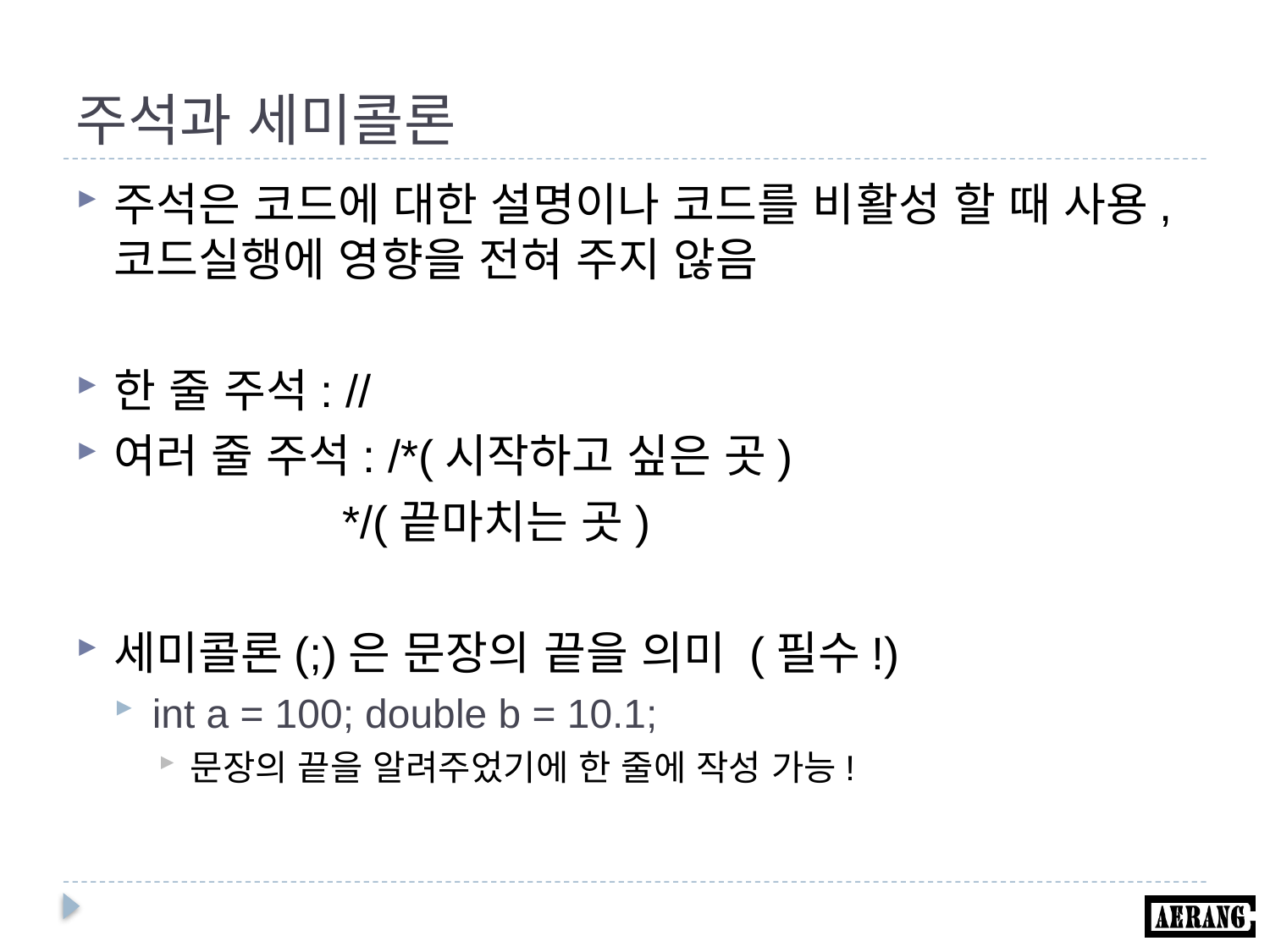

# 주석과 세미콜론
주석은 코드에 대한 설명이나 코드를 비활성 할 때 사용, 코드실행에 영향을 전혀 주지 않음

한 줄 주석: //
여러 줄 주석: /*(시작하고 싶은 곳)
                     */(끝마치는 곳)

세미콜론(;)은 문장의 끝을 의미 (필수!)
int a = 100; double b = 10.1;
문장의 끝을 알려주었기에 한 줄에 작성 가능!